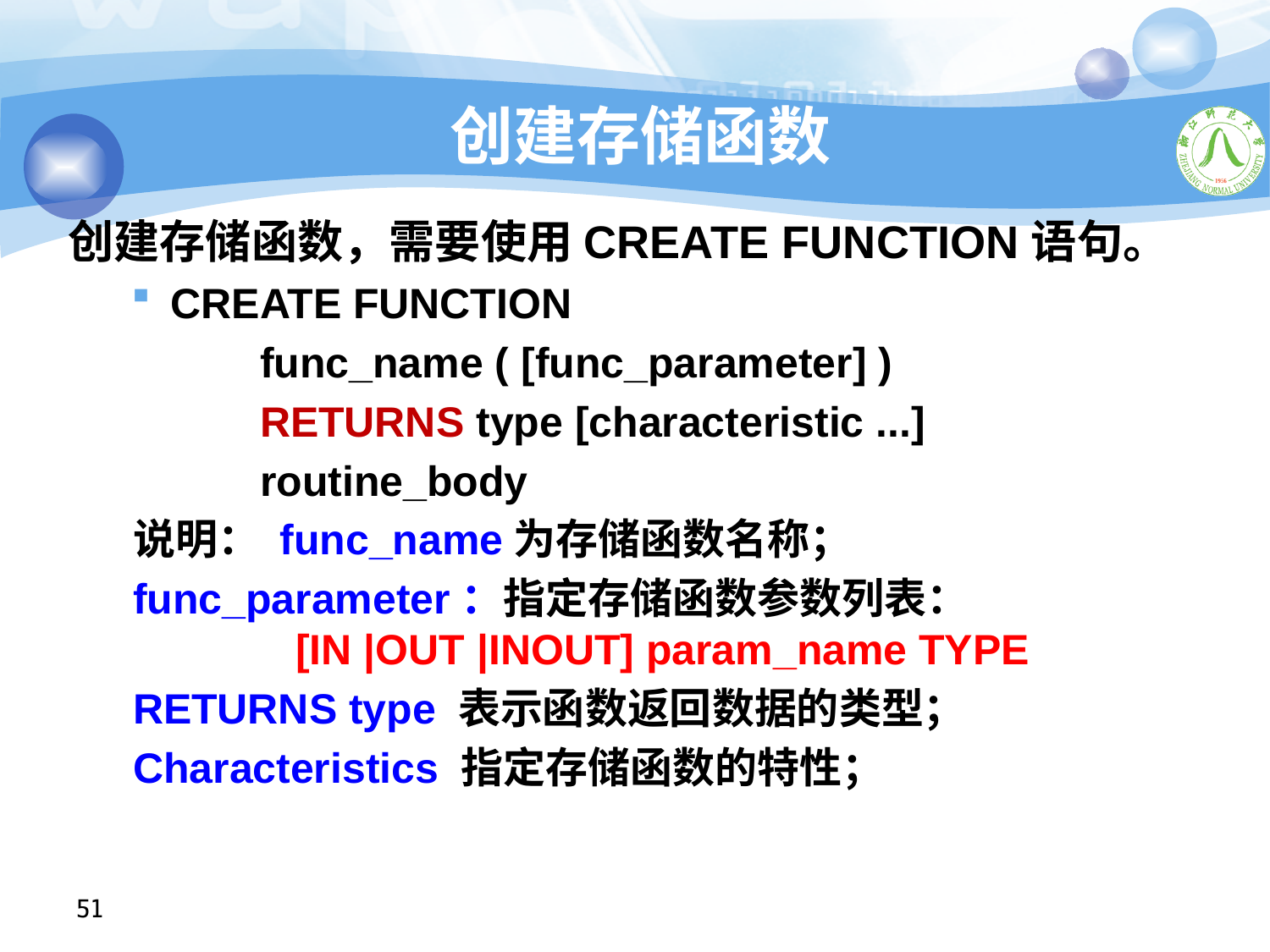

# 创建存储函数
创建存储函数，需要使用CREATE FUNCTION语句。
CREATE FUNCTION
	func_name ( [func_parameter] )
	RETURNS type [characteristic ...]
	routine_body
说明： func_name为存储函数名称；
func_parameter：指定存储函数参数列表：
                [IN |OUT |INOUT] param_name TYPE
RETURNS type 表示函数返回数据的类型；
Characteristics 指定存储函数的特性；
51